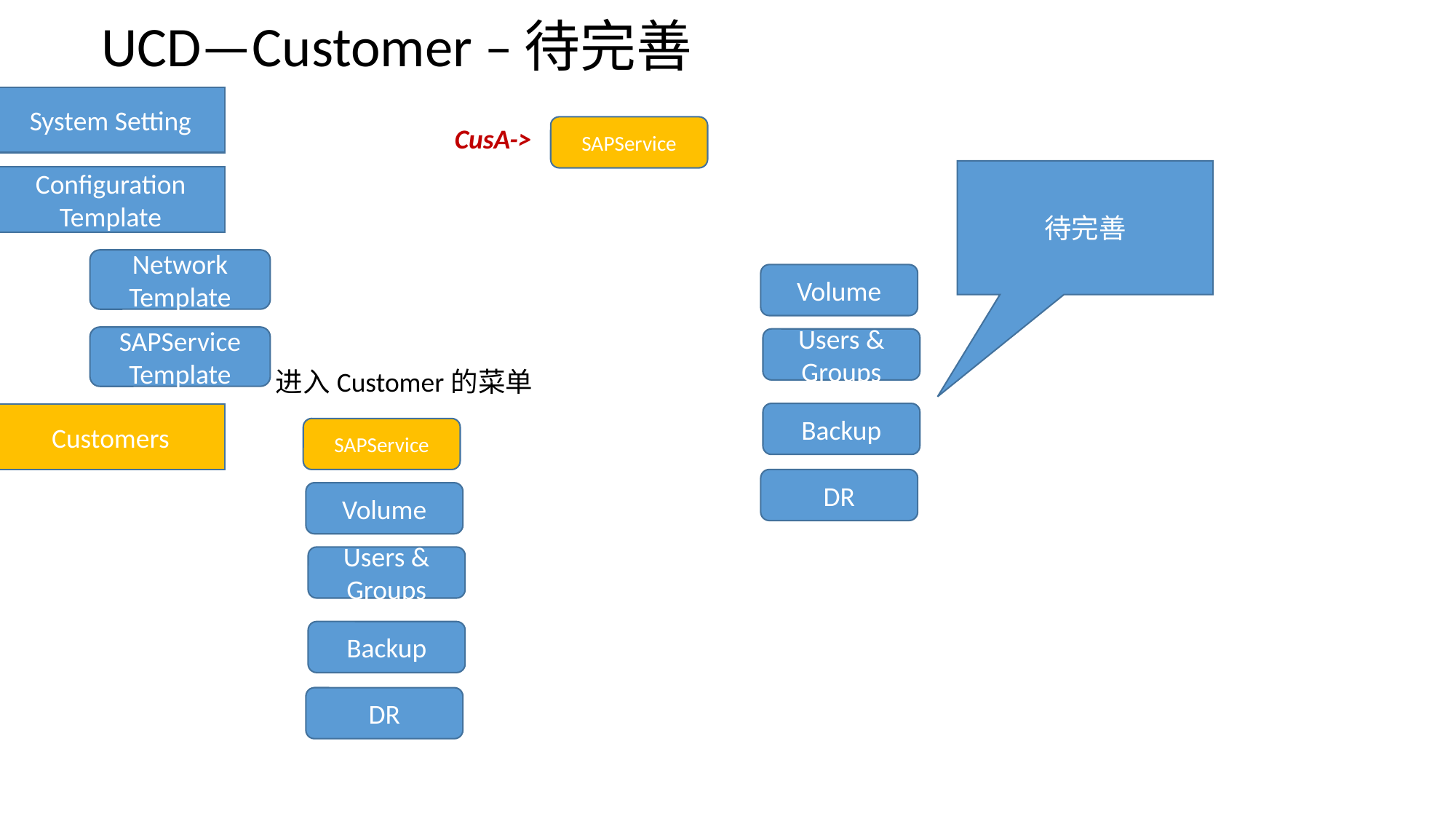

# UCD—Customer –待完善
System Setting
CusA->
SAPService
待完善
Configuration Template
一级菜单
Network Template
Volume
SAPService Template
Users & Groups
进入Customer的菜单
二级菜单
Backup
Customers
SAPService
DR
Volume
Users & Groups
Backup
DR